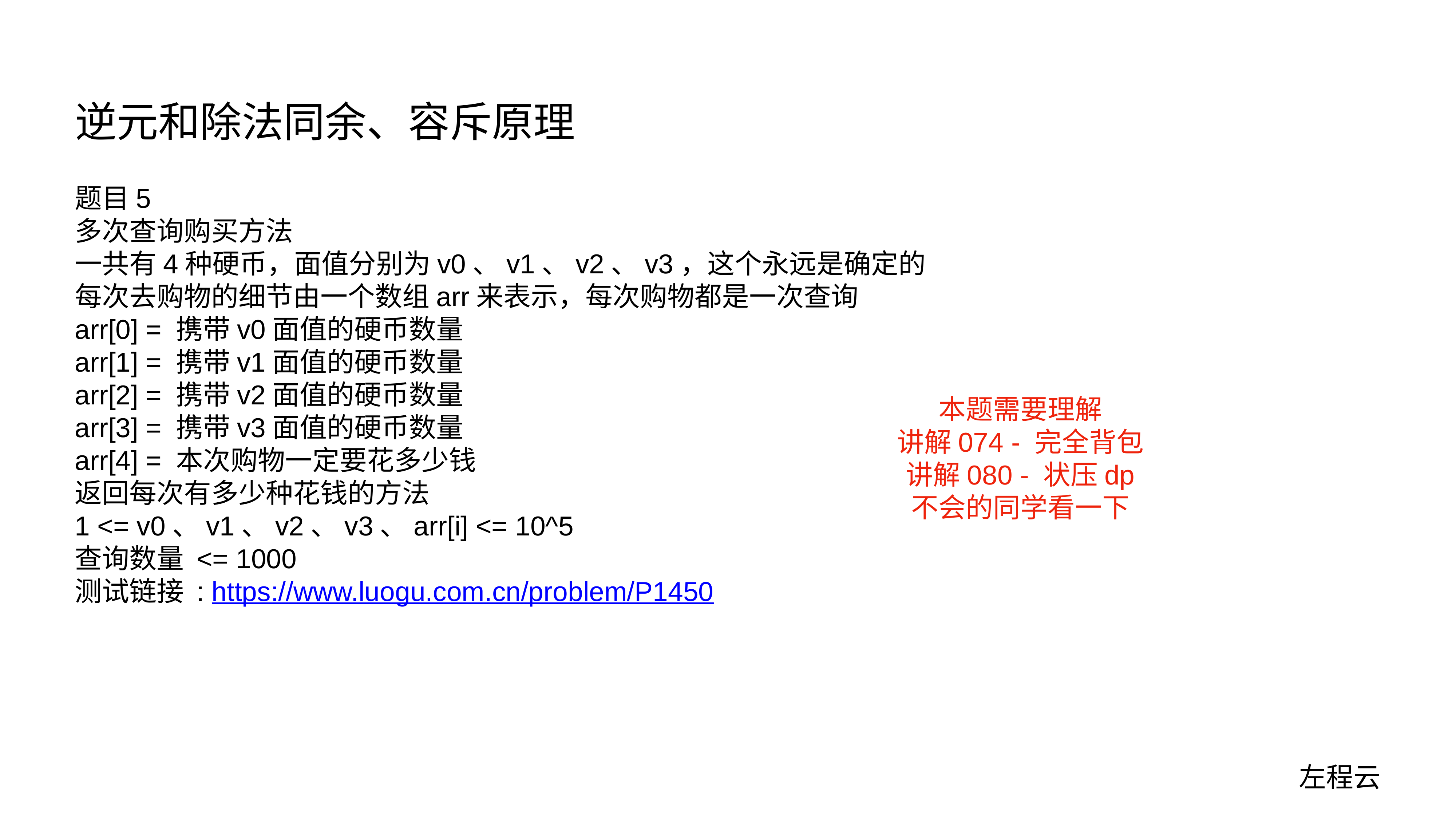

# 逆元和除法同余、容斥原理
题目5
多次查询购买方法
一共有4种硬币，面值分别为v0、v1、v2、v3，这个永远是确定的
每次去购物的细节由一个数组arr来表示，每次购物都是一次查询
arr[0] = 携带v0面值的硬币数量
arr[1] = 携带v1面值的硬币数量
arr[2] = 携带v2面值的硬币数量
arr[3] = 携带v3面值的硬币数量
arr[4] = 本次购物一定要花多少钱
返回每次有多少种花钱的方法
1 <= v0、v1、v2、v3、arr[i] <= 10^5
查询数量 <= 1000
测试链接 : https://www.luogu.com.cn/problem/P1450
本题需要理解
讲解074 - 完全背包
讲解080 - 状压dp
不会的同学看一下
左程云